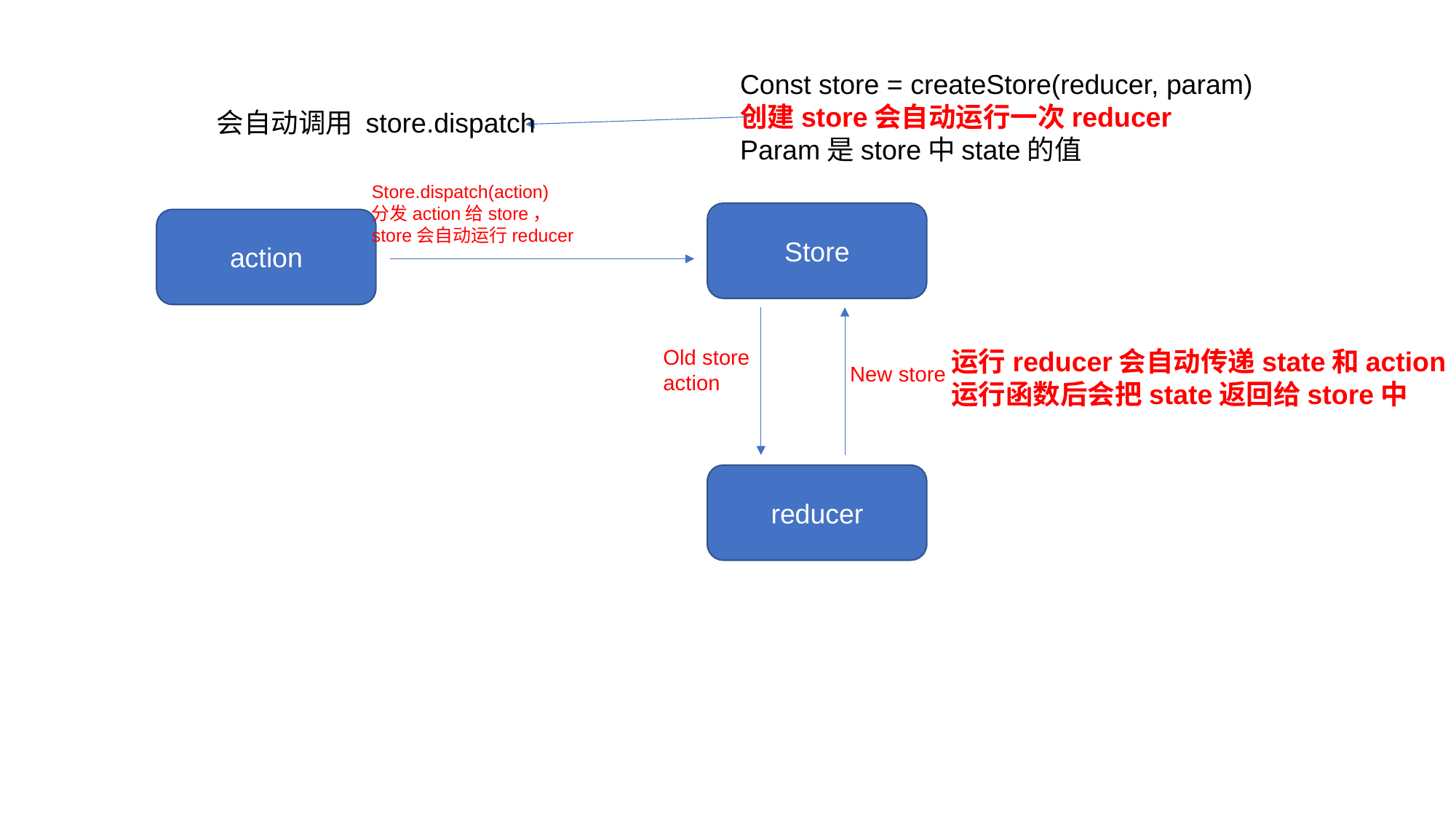

Const store = createStore(reducer, param)
创建store会自动运行一次reducer
Param是store中state的值
会自动调用 store.dispatch
Store.dispatch(action)
分发action给store，
store会自动运行reducer
Store
action
运行reducer会自动传递state和action
运行函数后会把state返回给store中
Old store
action
New store
reducer